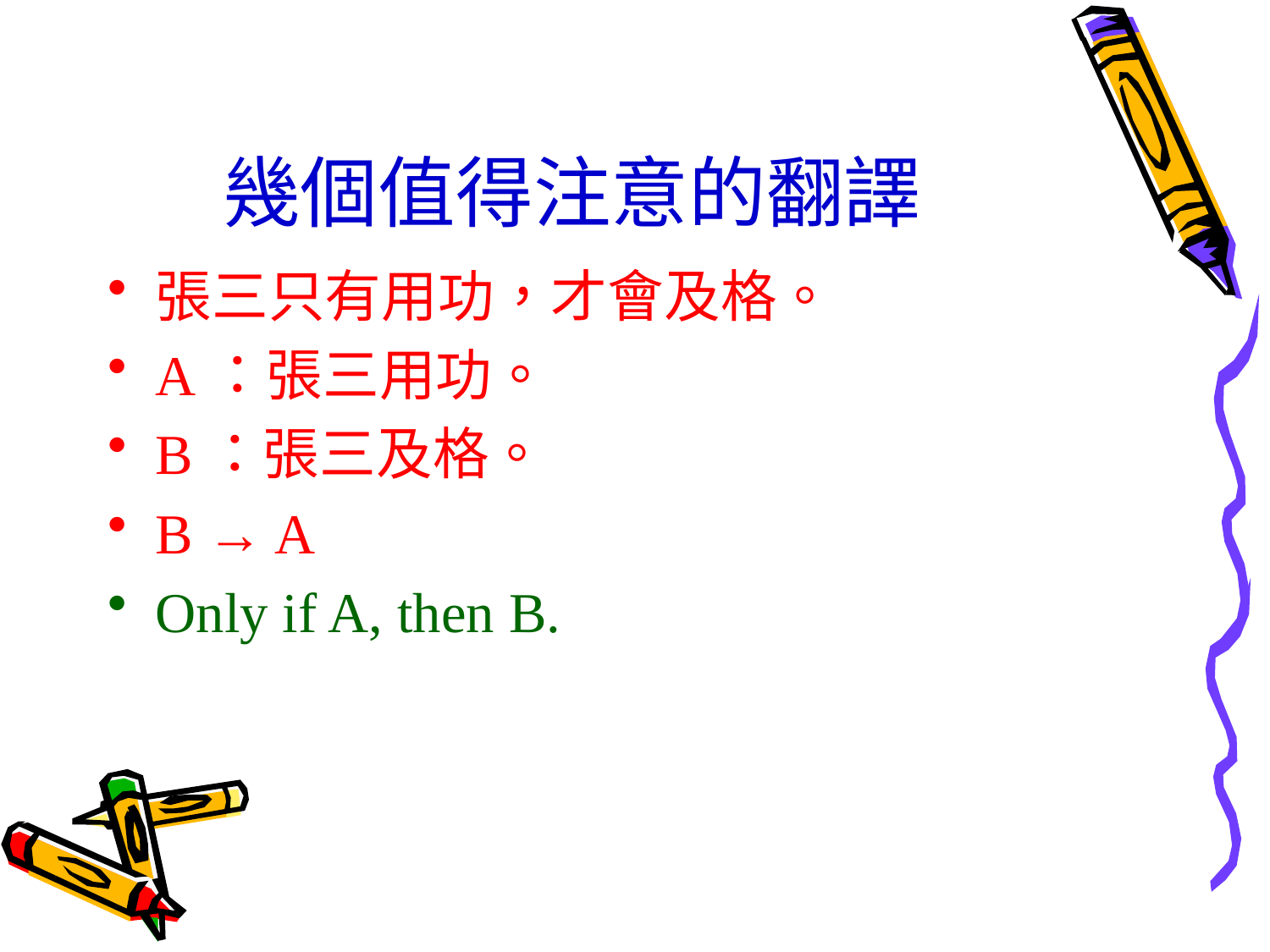

# 幾個值得注意的翻譯
張三只有用功，才會及格。
A：張三用功。
B：張三及格。
B → A
Only if A, then B.